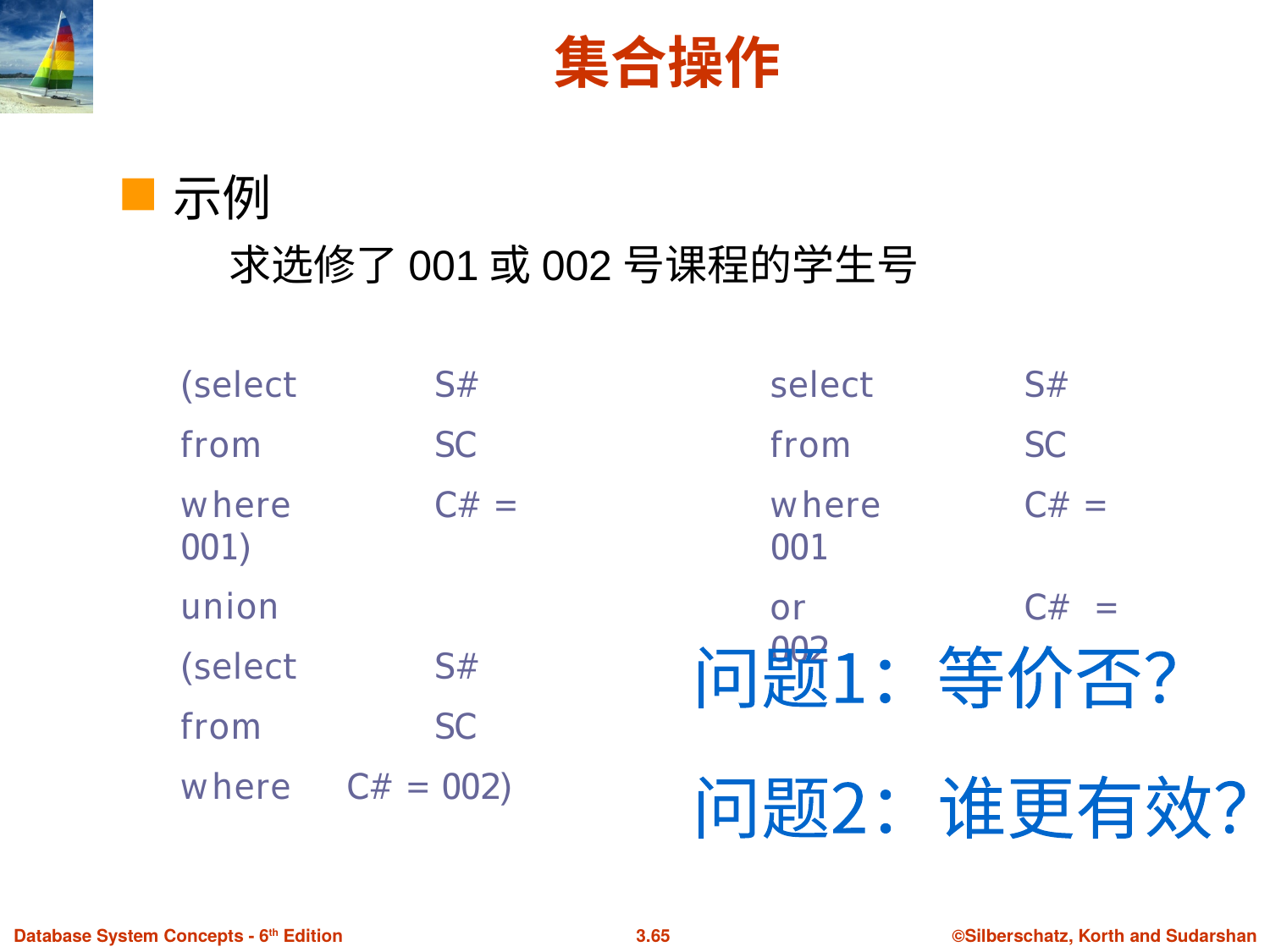

# 集合操作
示例
求选修了001或002号课程的学生号
(select   	S#
from      	SC
where    	C# = 001)
union
(select   	S#
from      	SC
where     C# = 002)
select   	S#
from      	SC
where    	C# = 001
or		C#  = 002
问题1：等价否？
问题2：谁更有效？